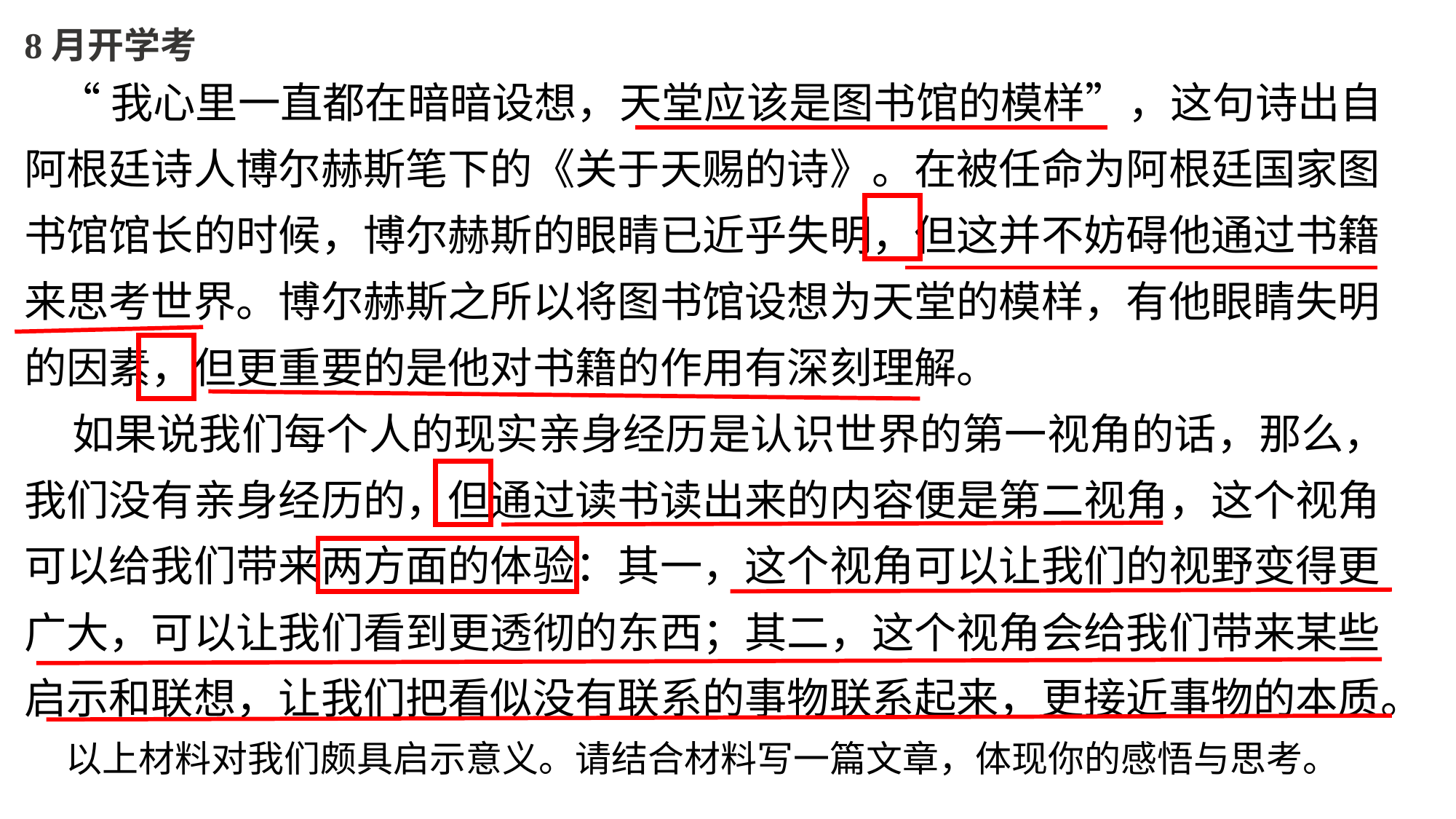

8月开学考
    “我心里一直都在暗暗设想，天堂应该是图书馆的模样”，这句诗出自阿根廷诗人博尔赫斯笔下的《关于天赐的诗》。在被任命为阿根廷国家图书馆馆长的时候，博尔赫斯的眼睛已近乎失明，但这并不妨碍他通过书籍来思考世界。博尔赫斯之所以将图书馆设想为天堂的模样，有他眼睛失明的因素，但更重要的是他对书籍的作用有深刻理解。
    如果说我们每个人的现实亲身经历是认识世界的第一视角的话，那么，我们没有亲身经历的，但通过读书读出来的内容便是第二视角，这个视角可以给我们带来两方面的体验：其一，这个视角可以让我们的视野变得更广大，可以让我们看到更透彻的东西；其二，这个视角会给我们带来某些启示和联想，让我们把看似没有联系的事物联系起来，更接近事物的本质。
    以上材料对我们颇具启示意义。请结合材料写一篇文章，体现你的感悟与思考。